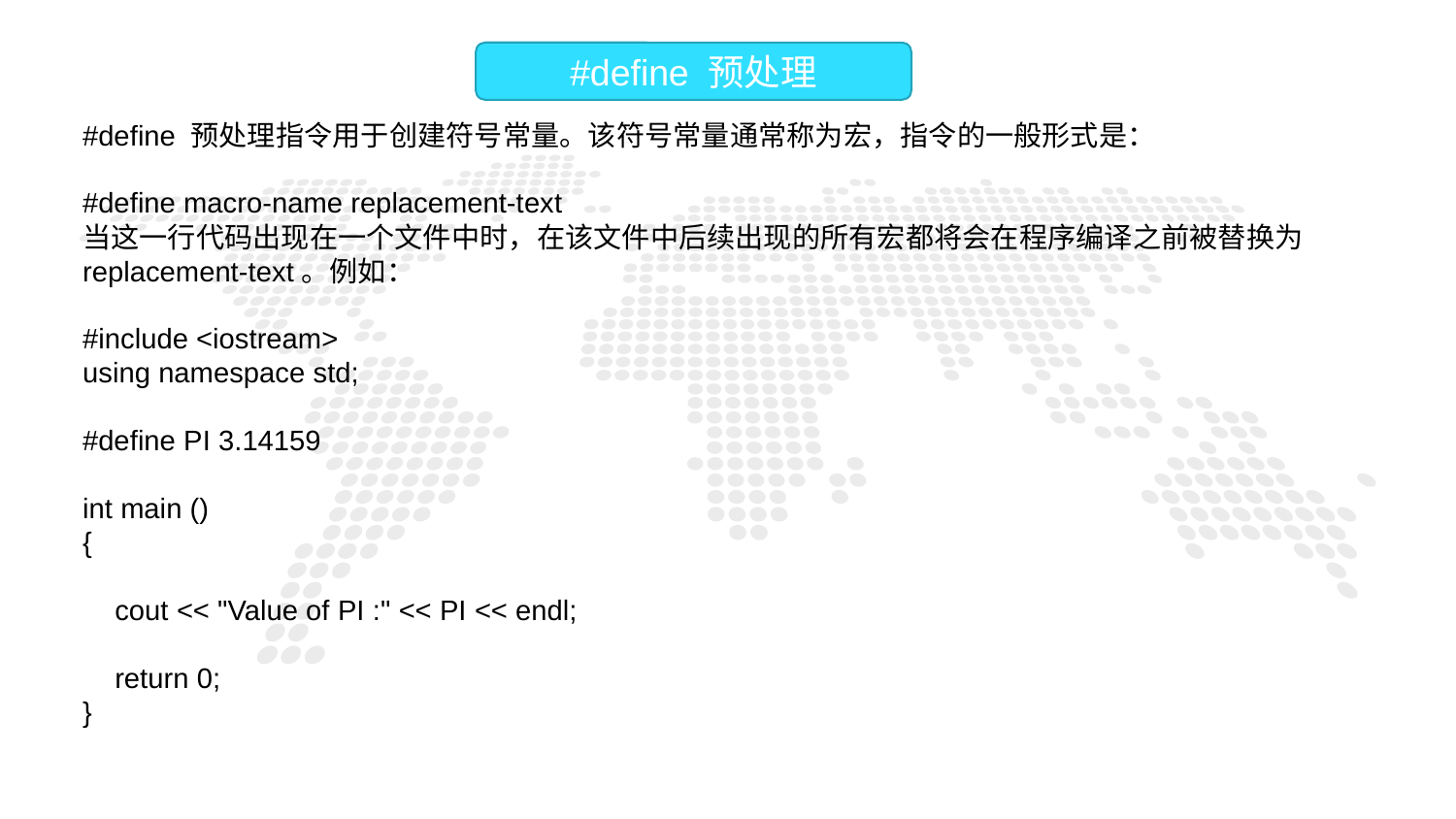

#define 预处理

#define 预处理指令用于创建符号常量。该符号常量通常称为宏，指令的一般形式是：

#define macro-name replacement-text
当这一行代码出现在一个文件中时，在该文件中后续出现的所有宏都将会在程序编译之前被替换为 replacement-text。例如：

#include <iostream>
using namespace std;

#define PI 3.14159

int main ()
{

    cout << "Value of PI :" << PI << endl;

    return 0;
}